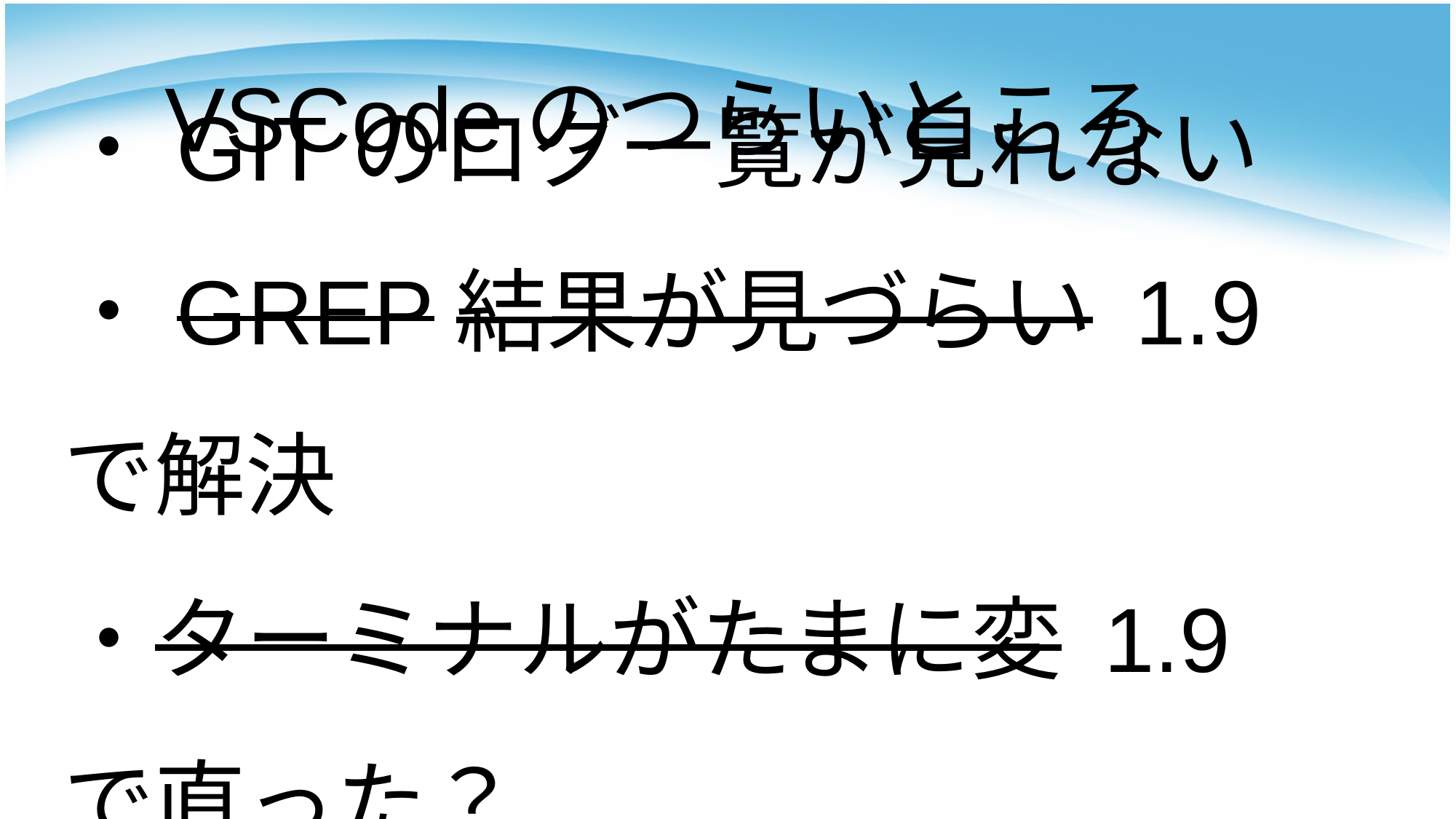

VSCodeのつらいところ
# ・GITのログ一覧が見れない ・GREP結果が見づらい 1.9で解決 ・ターミナルがたまに変 1.9で直った？